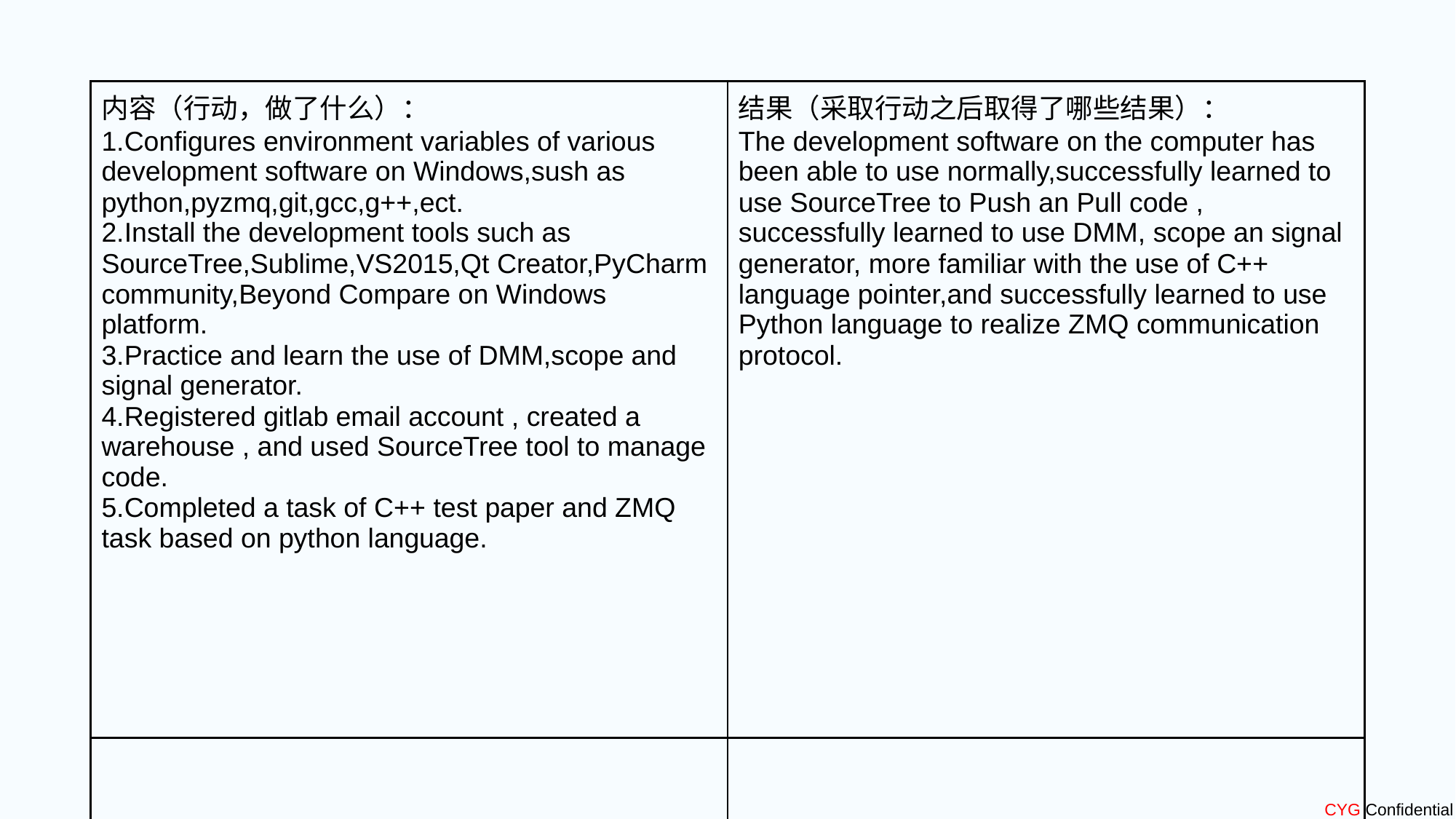

| 内容（行动，做了什么）： 1.Configures environment variables of various development software on Windows,sush as python,pyzmq,git,gcc,g++,ect. 2.Install the development tools such as SourceTree,Sublime,VS2015,Qt Creator,PyCharm community,Beyond Compare on Windows platform. 3.Practice and learn the use of DMM,scope and signal generator. 4.Registered gitlab email account , created a warehouse , and used SourceTree tool to manage code. 5.Completed a task of C++ test paper and ZMQ task based on python language. | 结果（采取行动之后取得了哪些结果）： The development software on the computer has been able to use normally,successfully learned to use SourceTree to Push an Pull code , successfully learned to use DMM, scope an signal generator, more familiar with the use of C++ language pointer,and successfully learned to use Python language to realize ZMQ communication protocol. |
| --- | --- |
|  |  |